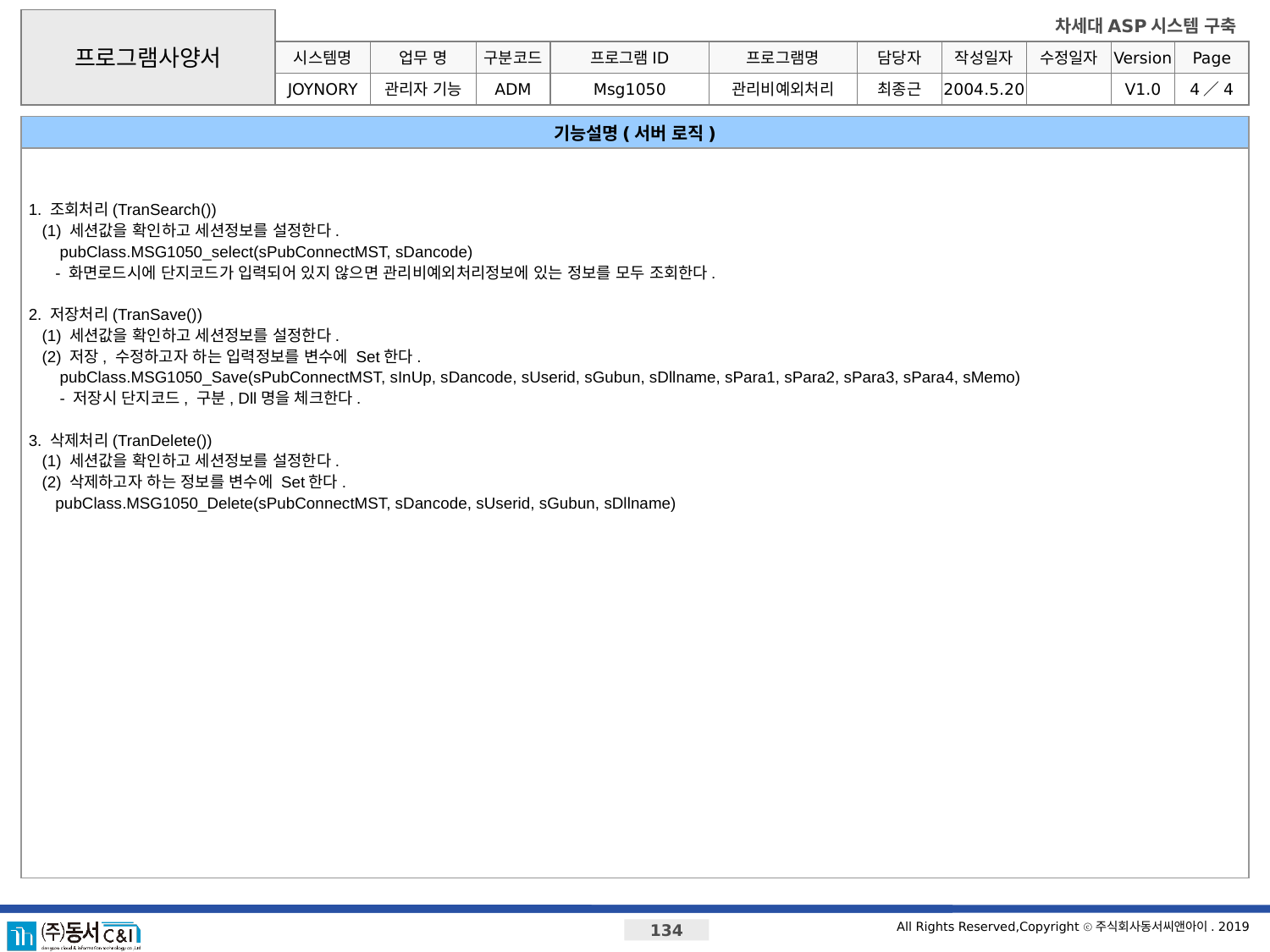

프로그램사양서
시스템명
업무 명
구분코드
프로그램ID
프로그램명
JOYNORY
관리자 기능
ADM
Msg1050
관리비예외처리
최종근
2004.5.20

V1.0
4／4
기능설명(서버 로직)

1. 조회처리(TranSearch())
   (1) 세션값을 확인하고 세션정보를 설정한다.
       pubClass.MSG1050_select(sPubConnectMST, sDancode)
      - 화면로드시에 단지코드가 입력되어 있지 않으면 관리비예외처리정보에 있는 정보를 모두 조회한다.

2. 저장처리(TranSave())
   (1) 세션값을 확인하고 세션정보를 설정한다.
   (2) 저장, 수정하고자 하는 입력정보를 변수에 Set한다.
       pubClass.MSG1050_Save(sPubConnectMST, sInUp, sDancode, sUserid, sGubun, sDllname, sPara1, sPara2, sPara3, sPara4, sMemo)
       - 저장시 단지코드, 구분, Dll명을 체크한다.

3. 삭제처리(TranDelete())
   (1) 세션값을 확인하고 세션정보를 설정한다.
   (2) 삭제하고자 하는 정보를 변수에 Set한다.
      pubClass.MSG1050_Delete(sPubConnectMST, sDancode, sUserid, sGubun, sDllname)